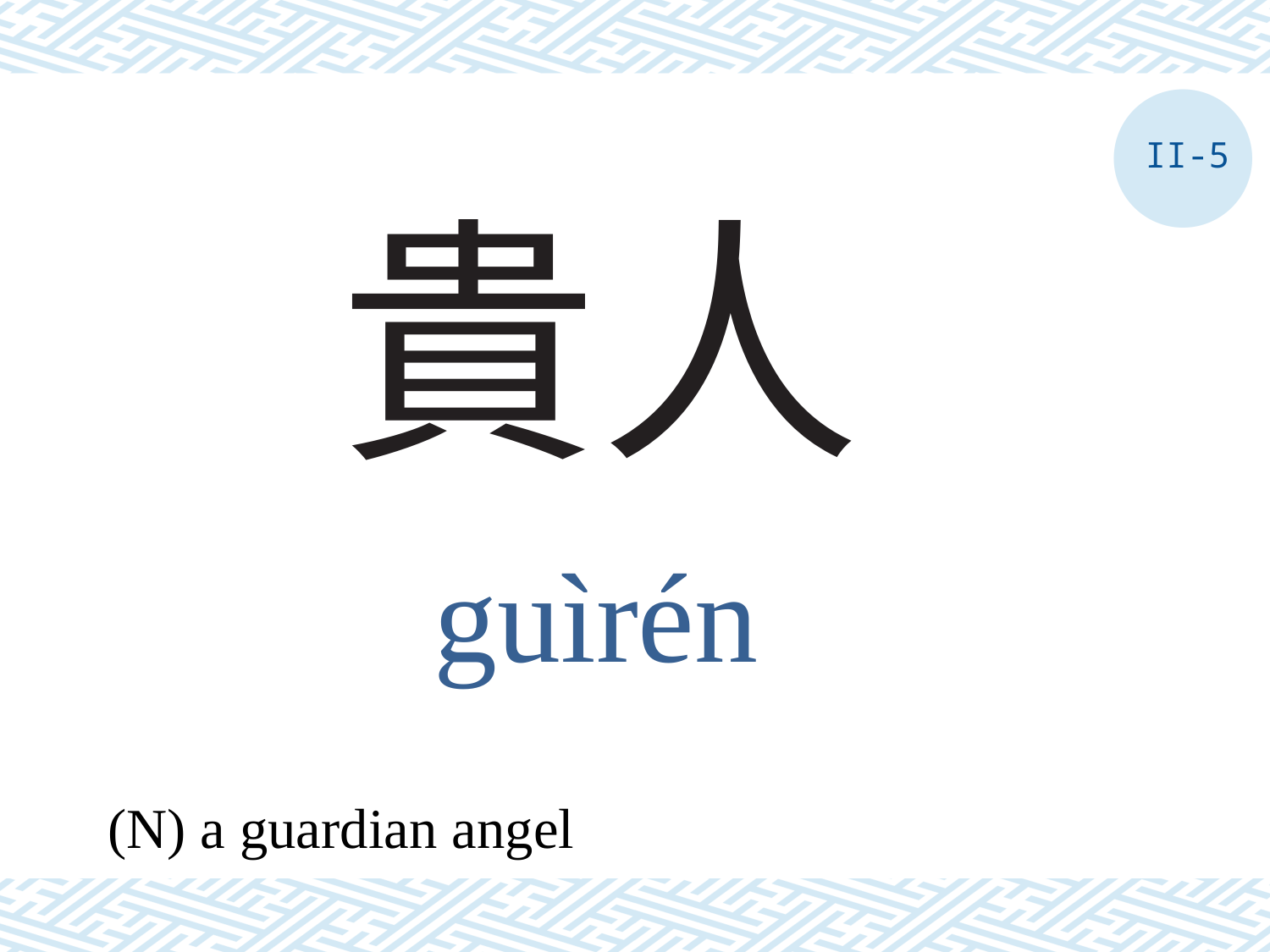

II-5

# 貴人
guìrén
(N) a guardian angel